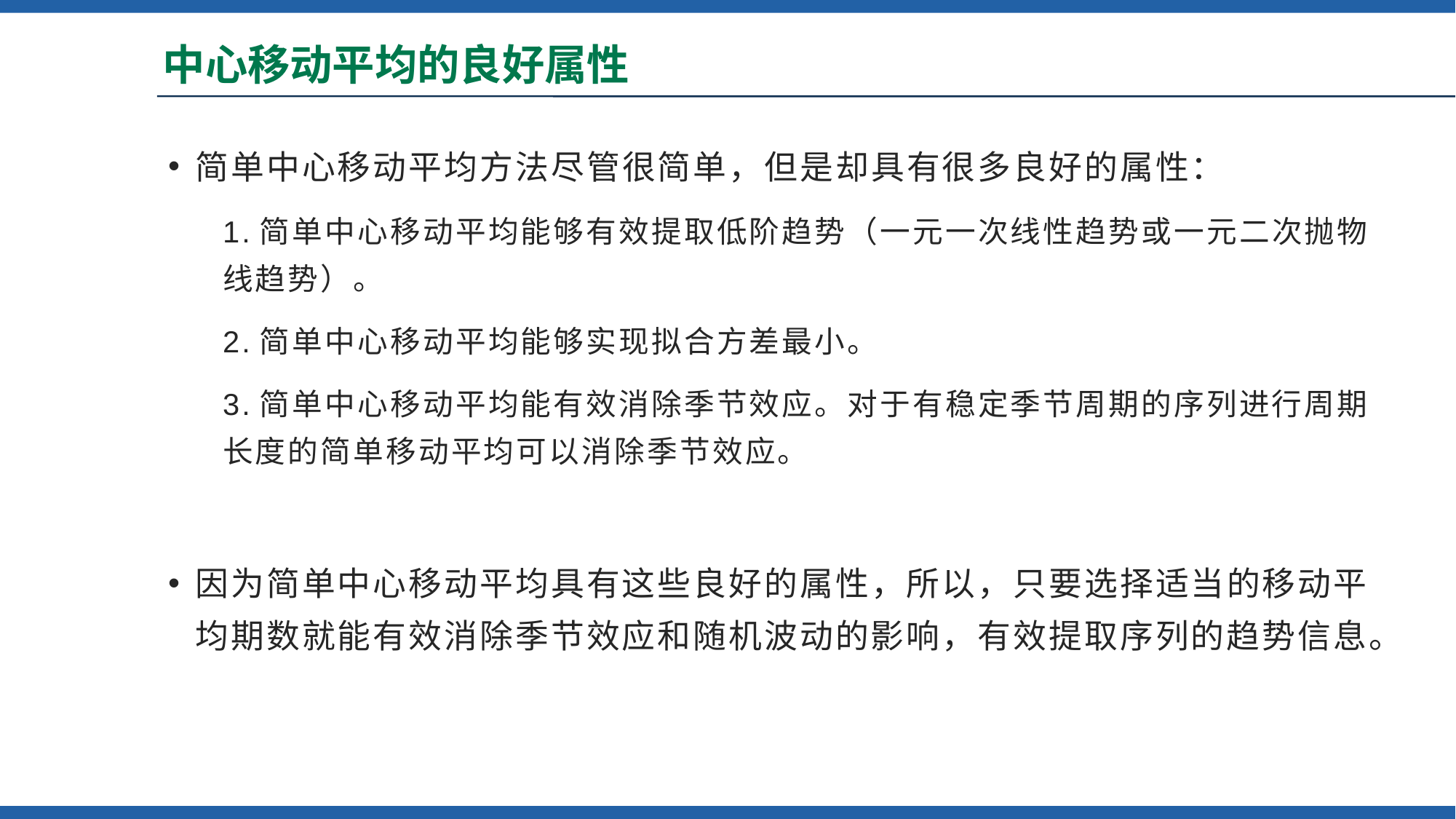

# 中心移动平均的良好属性
简单中心移动平均方法尽管很简单，但是却具有很多良好的属性：
1.简单中心移动平均能够有效提取低阶趋势（一元一次线性趋势或一元二次抛物线趋势）。
2.简单中心移动平均能够实现拟合方差最小。
3.简单中心移动平均能有效消除季节效应。对于有稳定季节周期的序列进行周期长度的简单移动平均可以消除季节效应。

因为简单中心移动平均具有这些良好的属性，所以，只要选择适当的移动平均期数就能有效消除季节效应和随机波动的影响，有效提取序列的趋势信息。